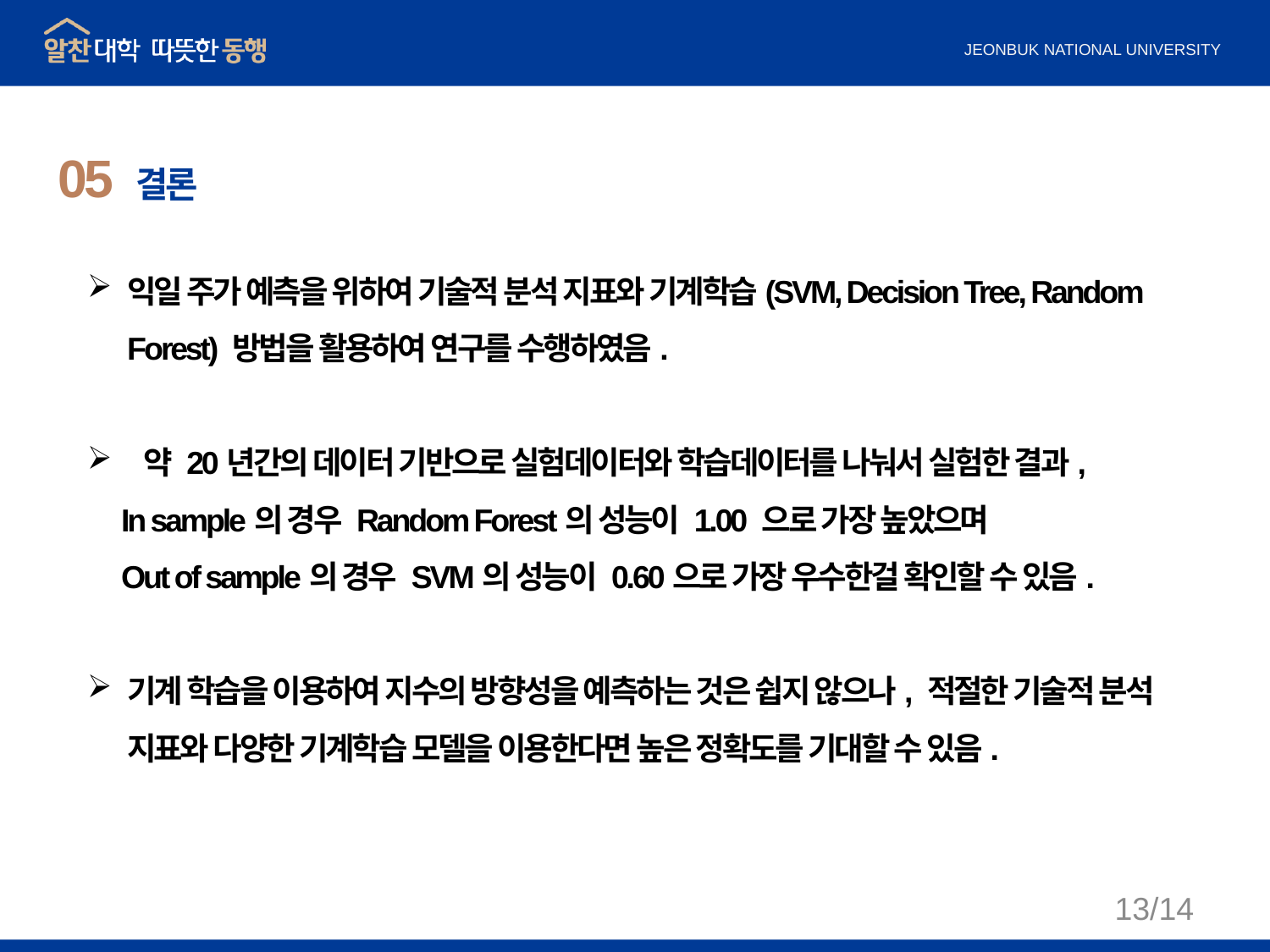

05 결론
익일 주가 예측을 위하여 기술적 분석 지표와 기계학습(SVM, Decision Tree, Random Forest) 방법을 활용하여 연구를 수행하였음.

 약 20년간의 데이터 기반으로 실험데이터와 학습데이터를 나눠서 실험한 결과,
     In sample의 경우 Random Forest의 성능이 1.00 으로 가장 높았으며
     Out of sample의 경우 SVM의 성능이 0.60으로 가장 우수한걸 확인할 수 있음.

기계 학습을 이용하여 지수의 방향성을 예측하는 것은 쉽지 않으나, 적절한 기술적 분석 지표와 다양한 기계학습 모델을 이용한다면 높은 정확도를 기대할 수 있음.

13/14